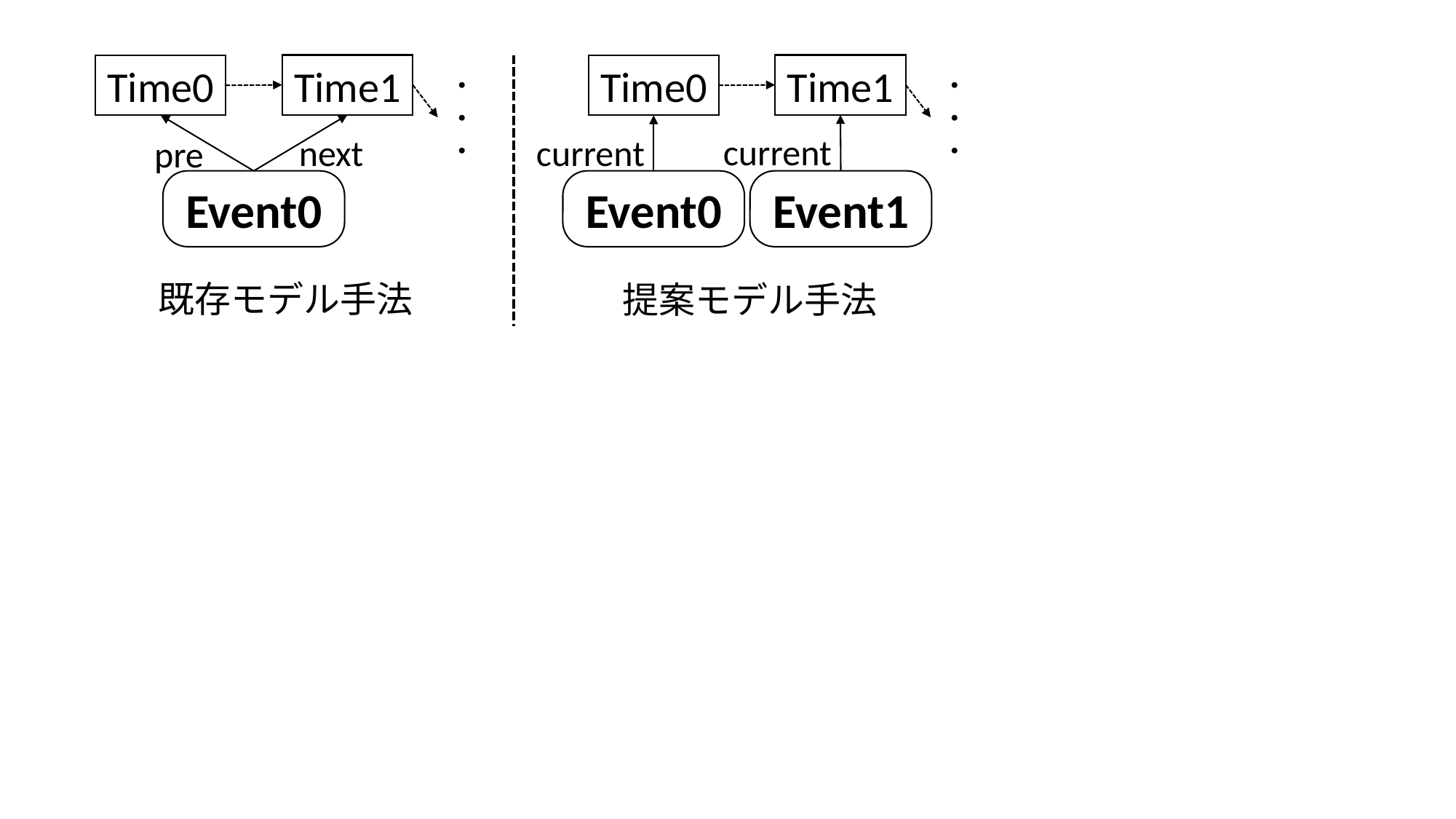

Time1
Time1
Time0
Time0
・・・
・・・
current
next
current
pre
Event0
Event0
Event1
既存モデル手法
提案モデル手法